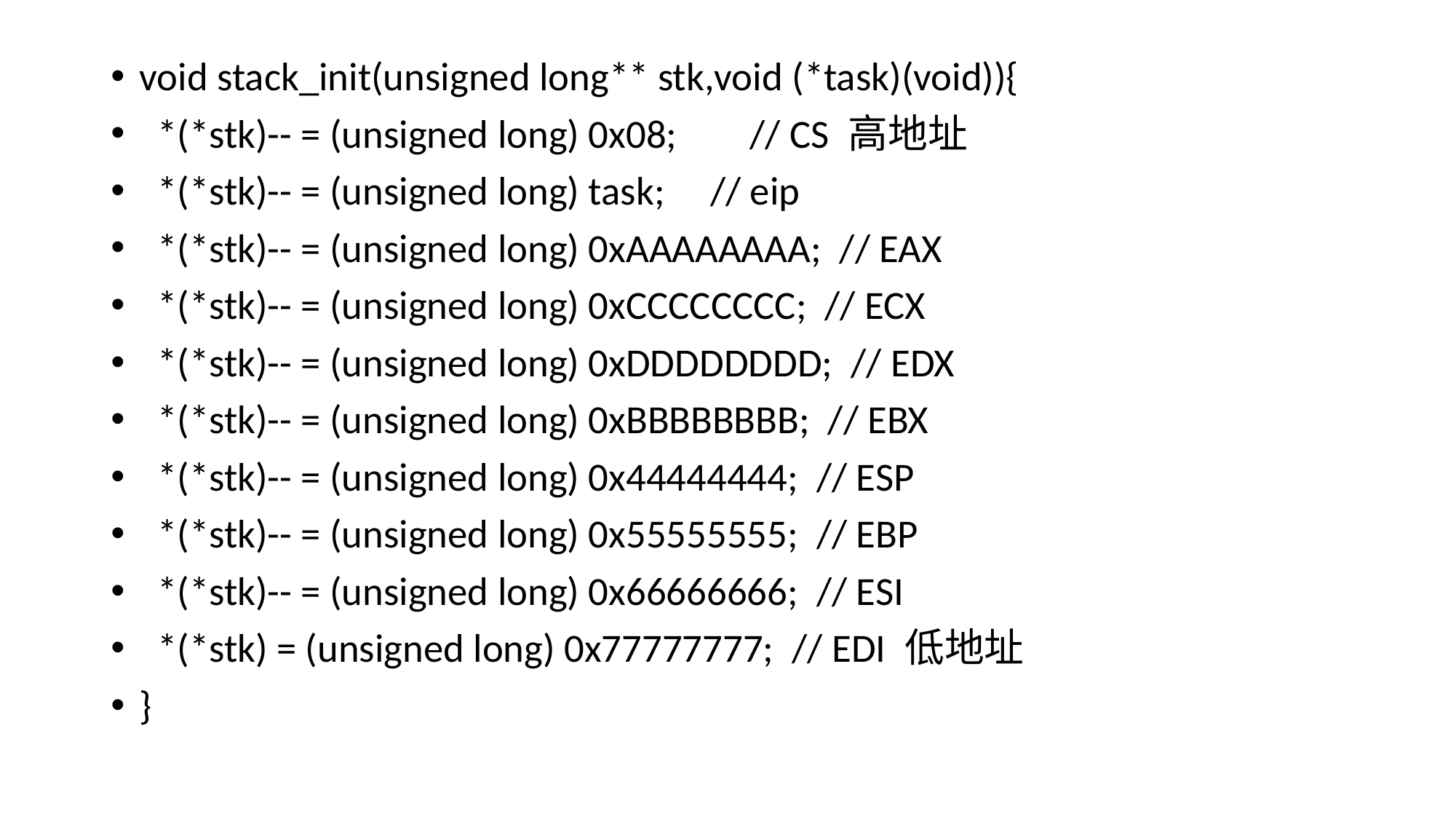

void stack_init(unsigned long** stk,void (*task)(void)){
  *(*stk)-- = (unsigned long) 0x08;        // CS 高地址
  *(*stk)-- = (unsigned long) task;     // eip
  *(*stk)-- = (unsigned long) 0xAAAAAAAA;  // EAX
  *(*stk)-- = (unsigned long) 0xCCCCCCCC;  // ECX
  *(*stk)-- = (unsigned long) 0xDDDDDDDD;  // EDX
  *(*stk)-- = (unsigned long) 0xBBBBBBBB;  // EBX
  *(*stk)-- = (unsigned long) 0x44444444;  // ESP
  *(*stk)-- = (unsigned long) 0x55555555;  // EBP
  *(*stk)-- = (unsigned long) 0x66666666;  // ESI
  *(*stk) = (unsigned long) 0x77777777;  // EDI 低地址
}